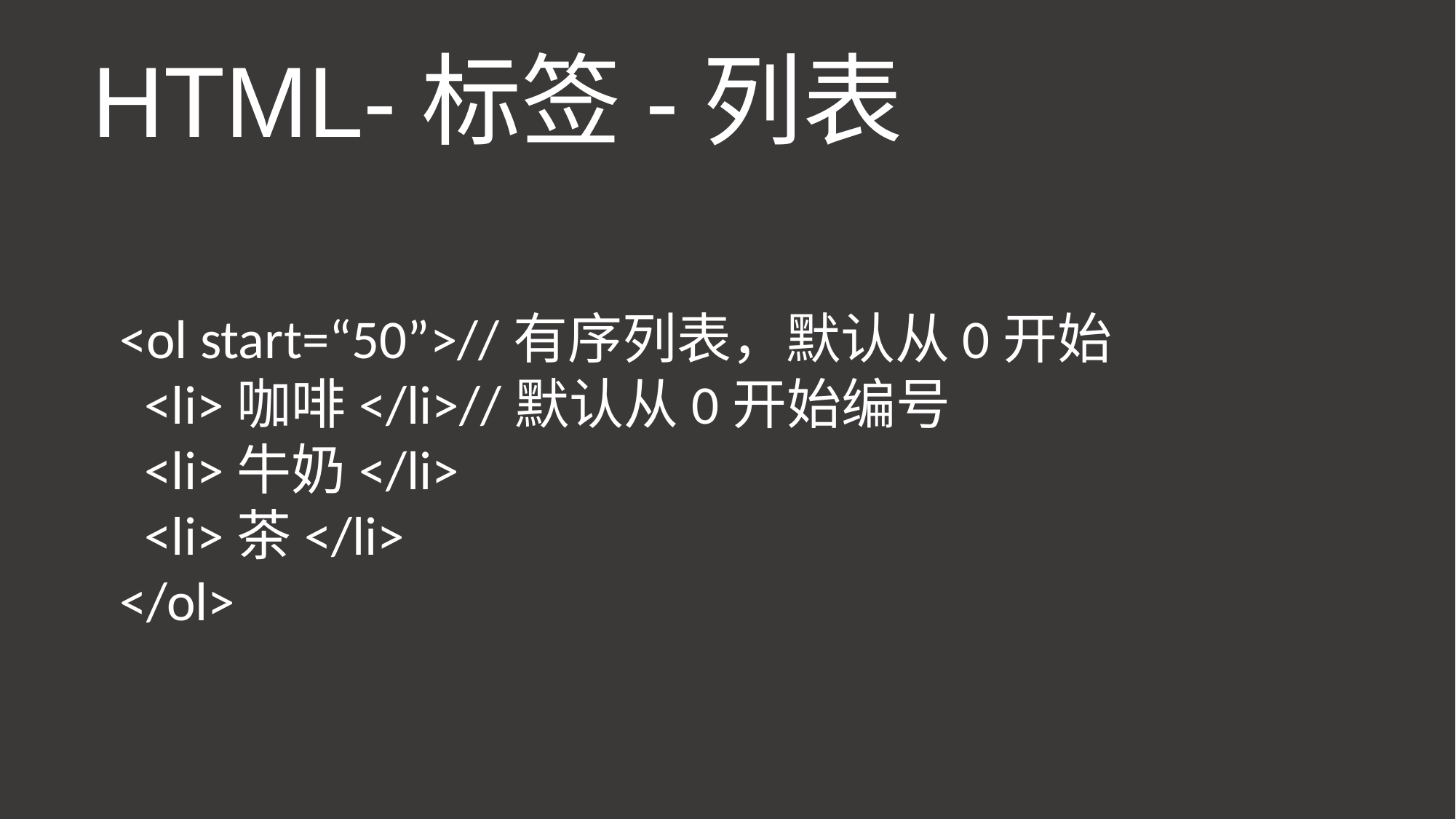

HTML-标签-列表
<ol start=“50”>//有序列表，默认从0开始
  <li>咖啡</li>//默认从0开始编号
  <li>牛奶</li>
  <li>茶</li>
</ol>